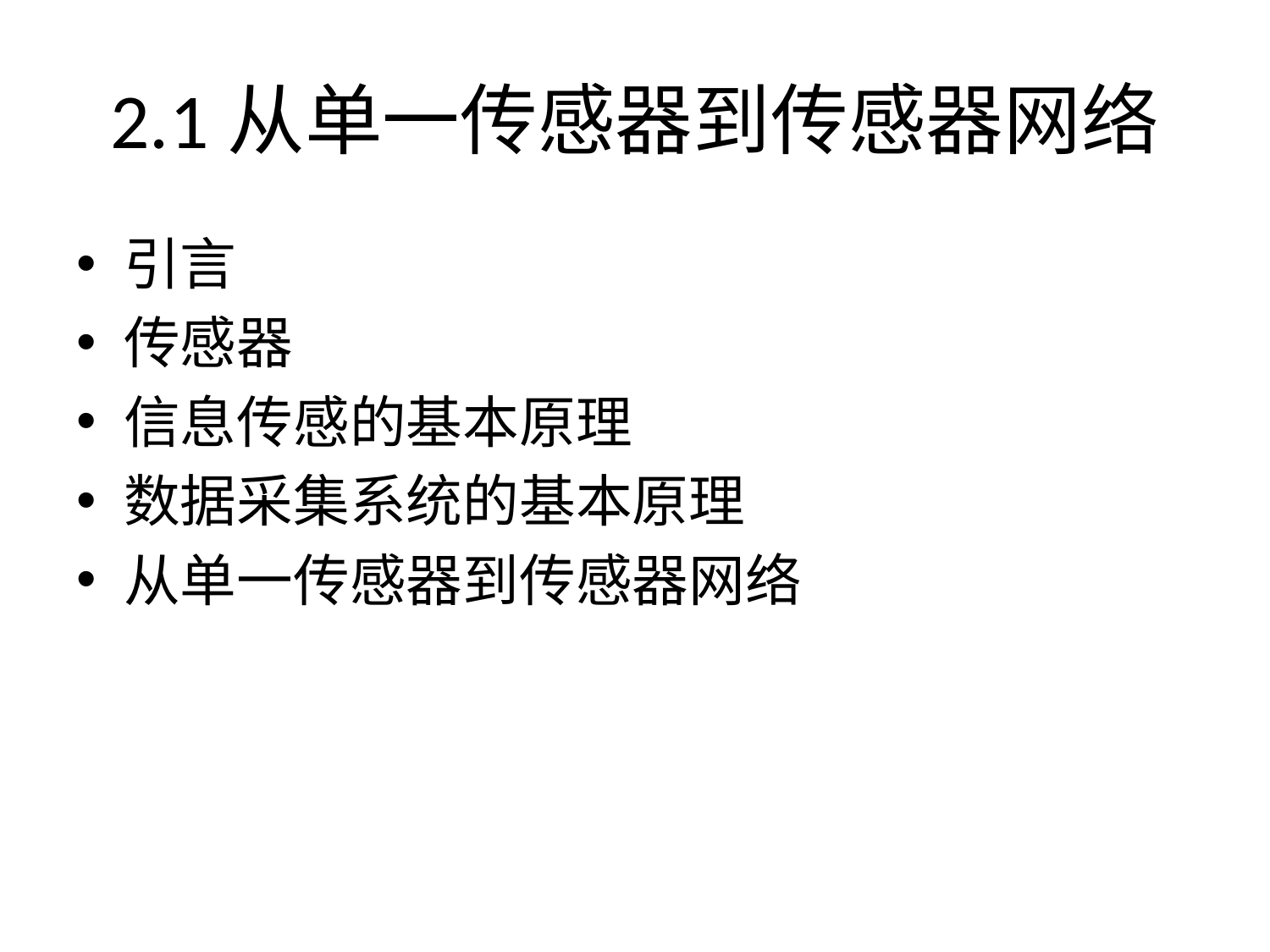

# 2.1从单一传感器到传感器网络
引言
传感器
信息传感的基本原理
数据采集系统的基本原理
从单一传感器到传感器网络